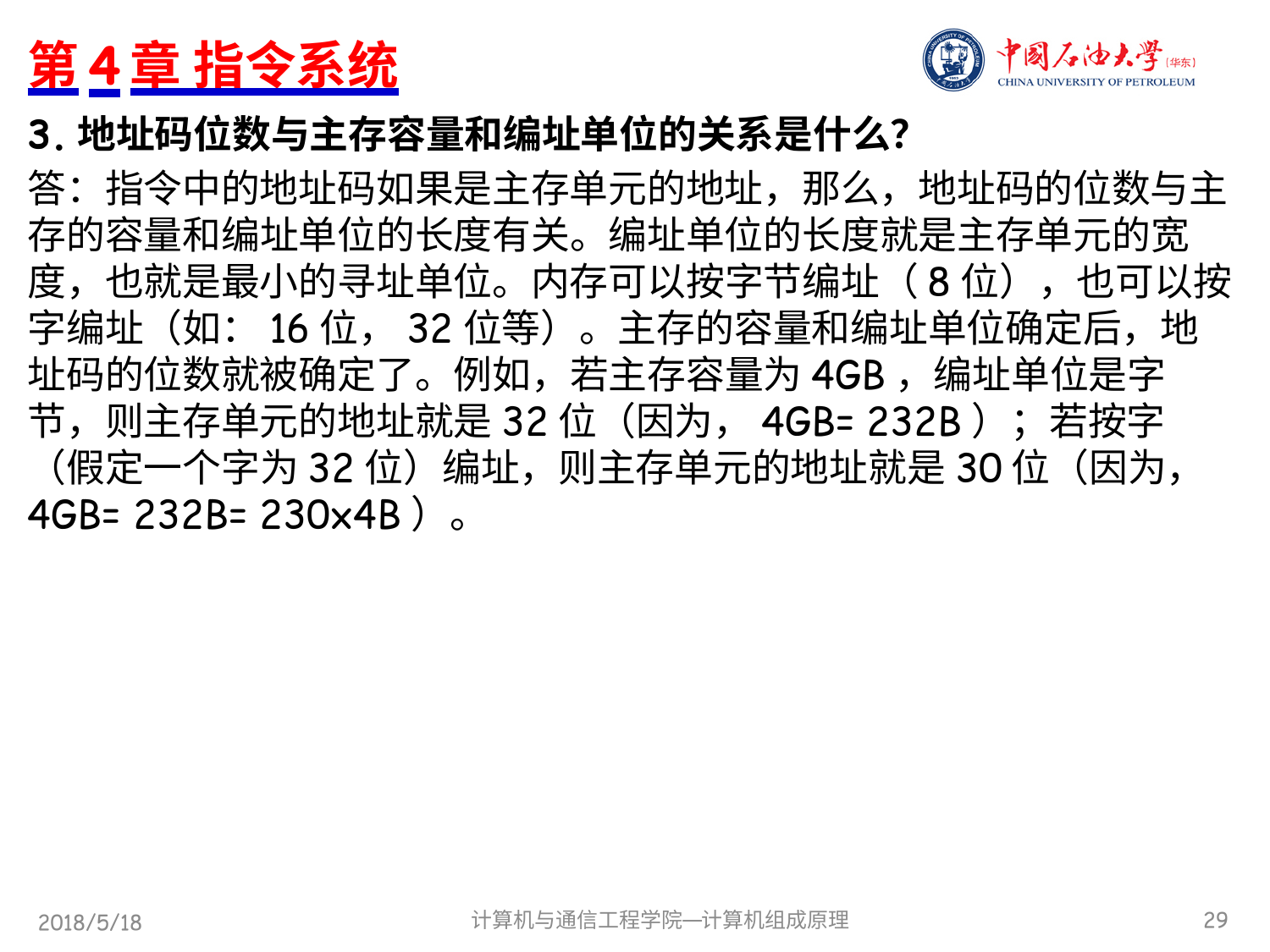

# 第4章 指令系统
3.地址码位数与主存容量和编址单位的关系是什么？
答：指令中的地址码如果是主存单元的地址，那么，地址码的位数与主存的容量和编址单位的长度有关。编址单位的长度就是主存单元的宽度，也就是最小的寻址单位。内存可以按字节编址（8位），也可以按字编址（如：16位，32位等）。主存的容量和编址单位确定后，地址码的位数就被确定了。例如，若主存容量为4GB，编址单位是字节，则主存单元的地址就是32位（因为，4GB= 232B）；若按字（假定一个字为32位）编址，则主存单元的地址就是30位（因为，4GB= 232B= 230x4B）。

计算机与通信工程学院—计算机组成原理
29
2018/5/18